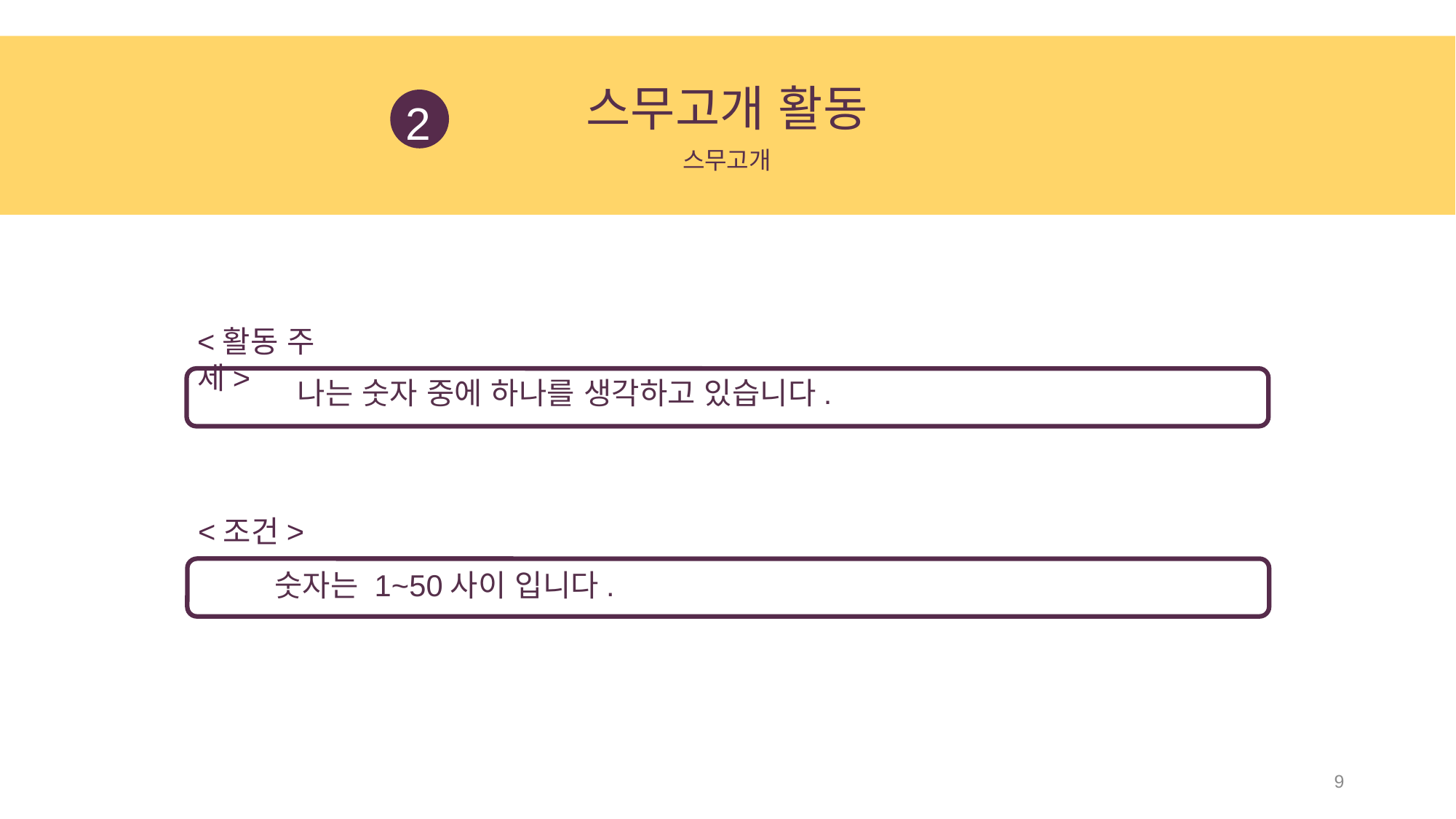

스무고개 활동

2
스무고개
<활동 주제>

나는 숫자 중에 하나를 생각하고 있습니다.
<조건>

숫자는 1~50사이 입니다.
9